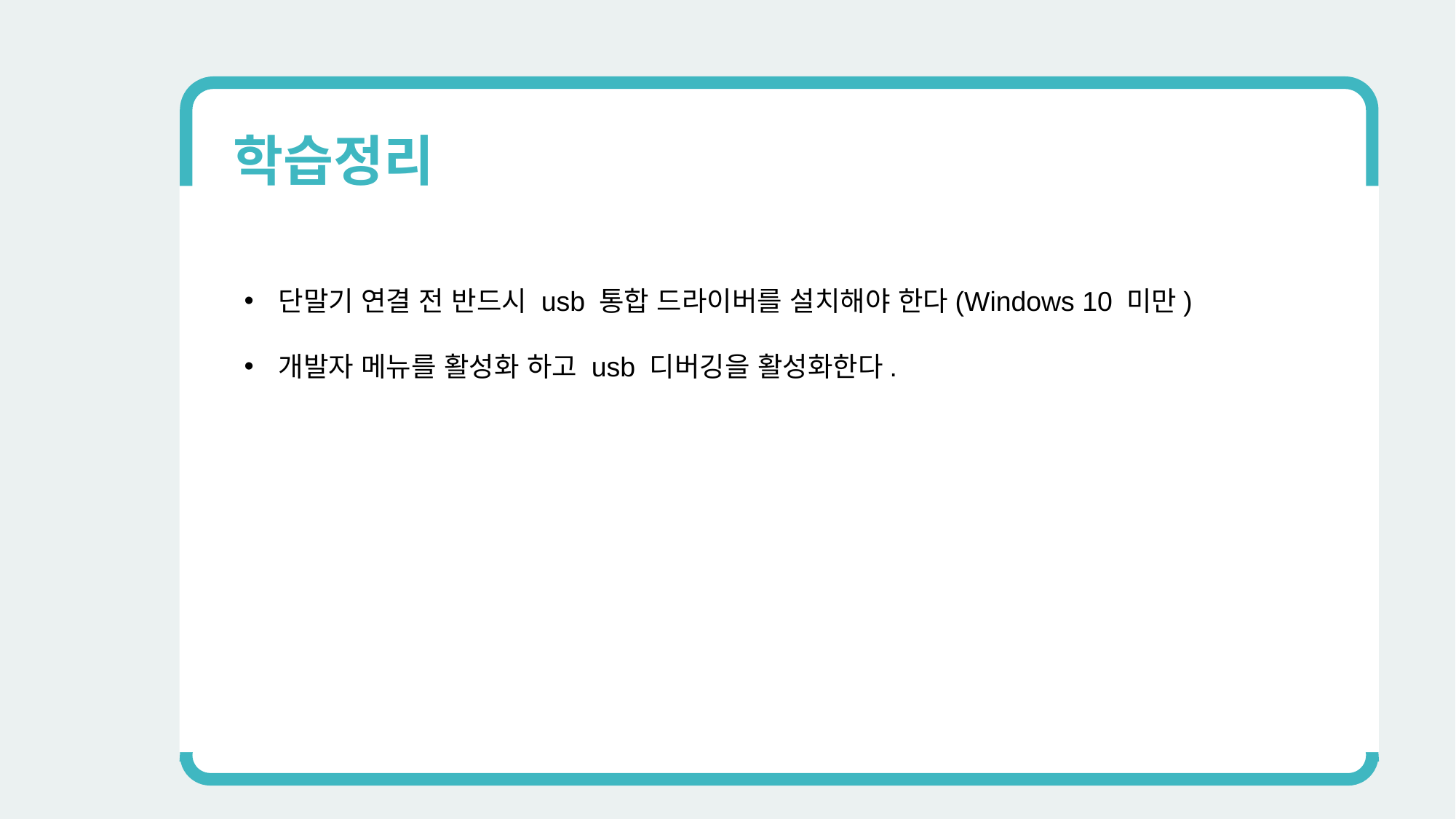

학습정리

단말기 연결 전 반드시 usb 통합 드라이버를 설치해야 한다(Windows 10 미만)
개발자 메뉴를 활성화 하고 usb 디버깅을 활성화한다.